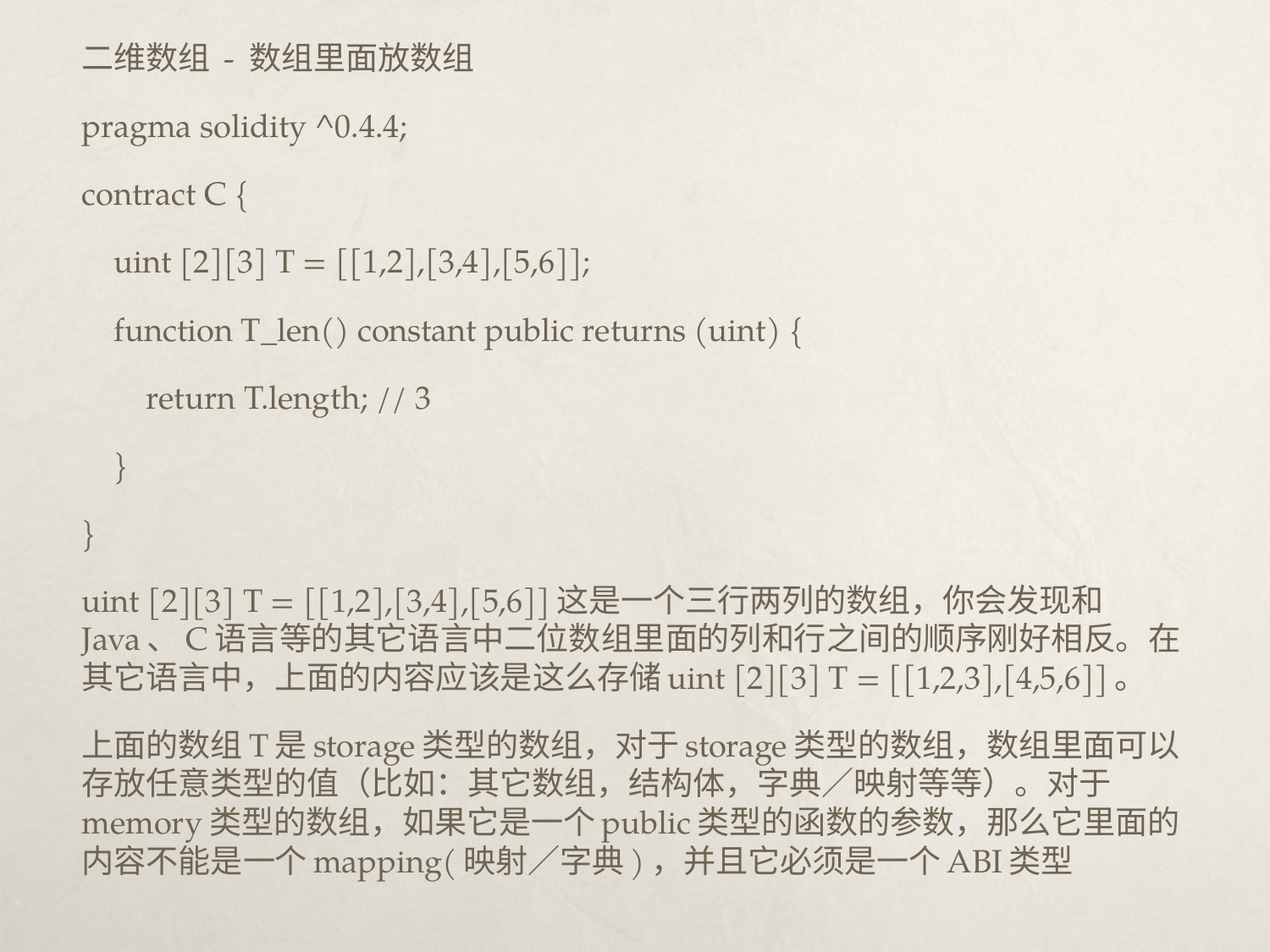

二维数组 - 数组里面放数组
pragma solidity ^0.4.4;
contract C {
    uint [2][3] T = [[1,2],[3,4],[5,6]];
    function T_len() constant public returns (uint) {
        return T.length; // 3
    }
}
uint [2][3] T = [[1,2],[3,4],[5,6]]这是一个三行两列的数组，你会发现和Java、C语言等的其它语言中二位数组里面的列和行之间的顺序刚好相反。在其它语言中，上面的内容应该是这么存储uint [2][3] T = [[1,2,3],[4,5,6]]。
上面的数组T是storage类型的数组，对于storage类型的数组，数组里面可以存放任意类型的值（比如：其它数组，结构体，字典／映射等等）。对于memory类型的数组，如果它是一个public类型的函数的参数，那么它里面的内容不能是一个mapping(映射／字典)，并且它必须是一个ABI类型